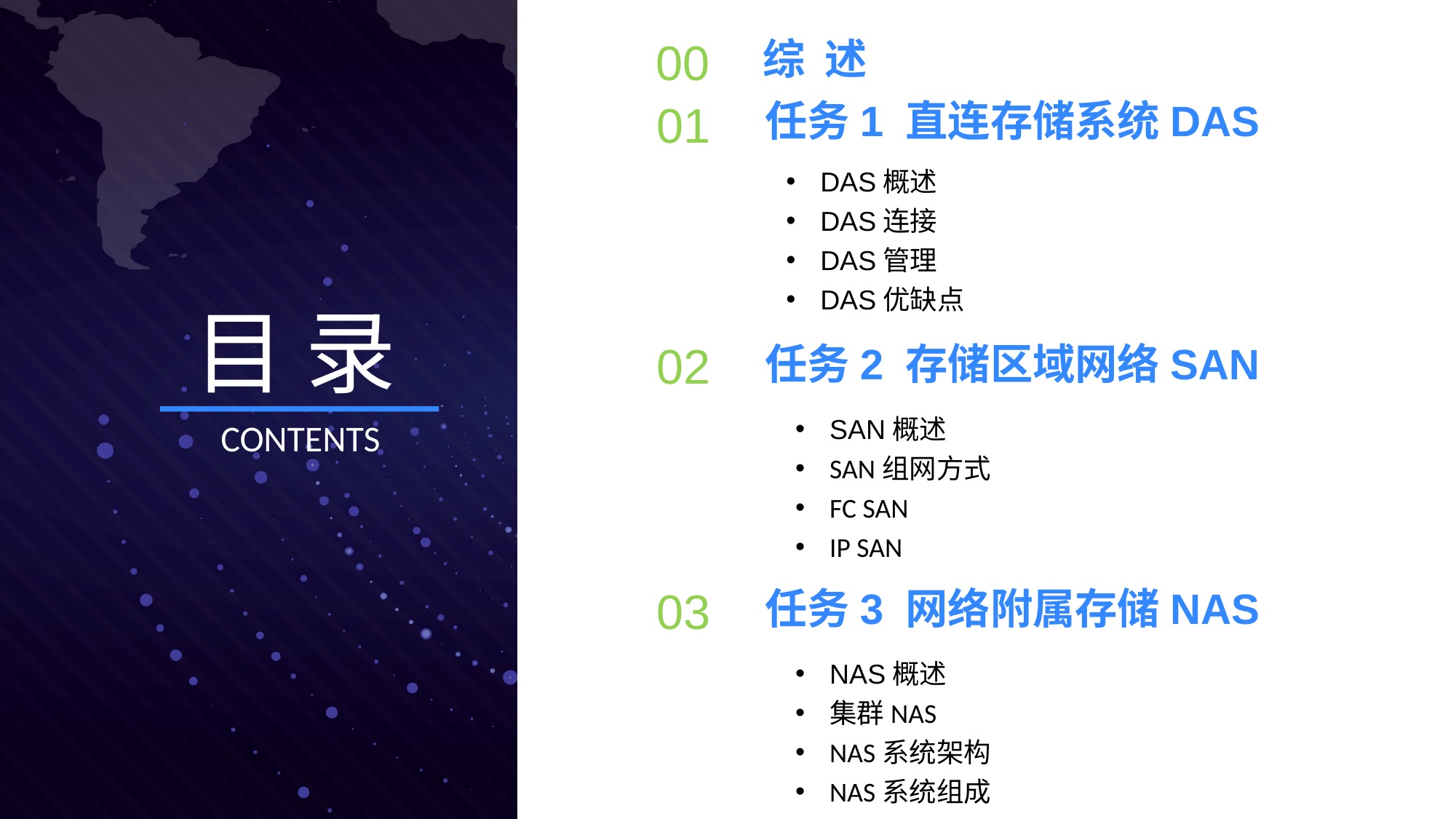

00
综  述
01
任务1 直连存储系统DAS
DAS概述
DAS连接
DAS管理
DAS优缺点
02
任务2 存储区域网络SAN
SAN概述
SAN组网方式
FC SAN
IP SAN
03
任务3 网络附属存储NAS
NAS概述
集群NAS
NAS系统架构
NAS系统组成